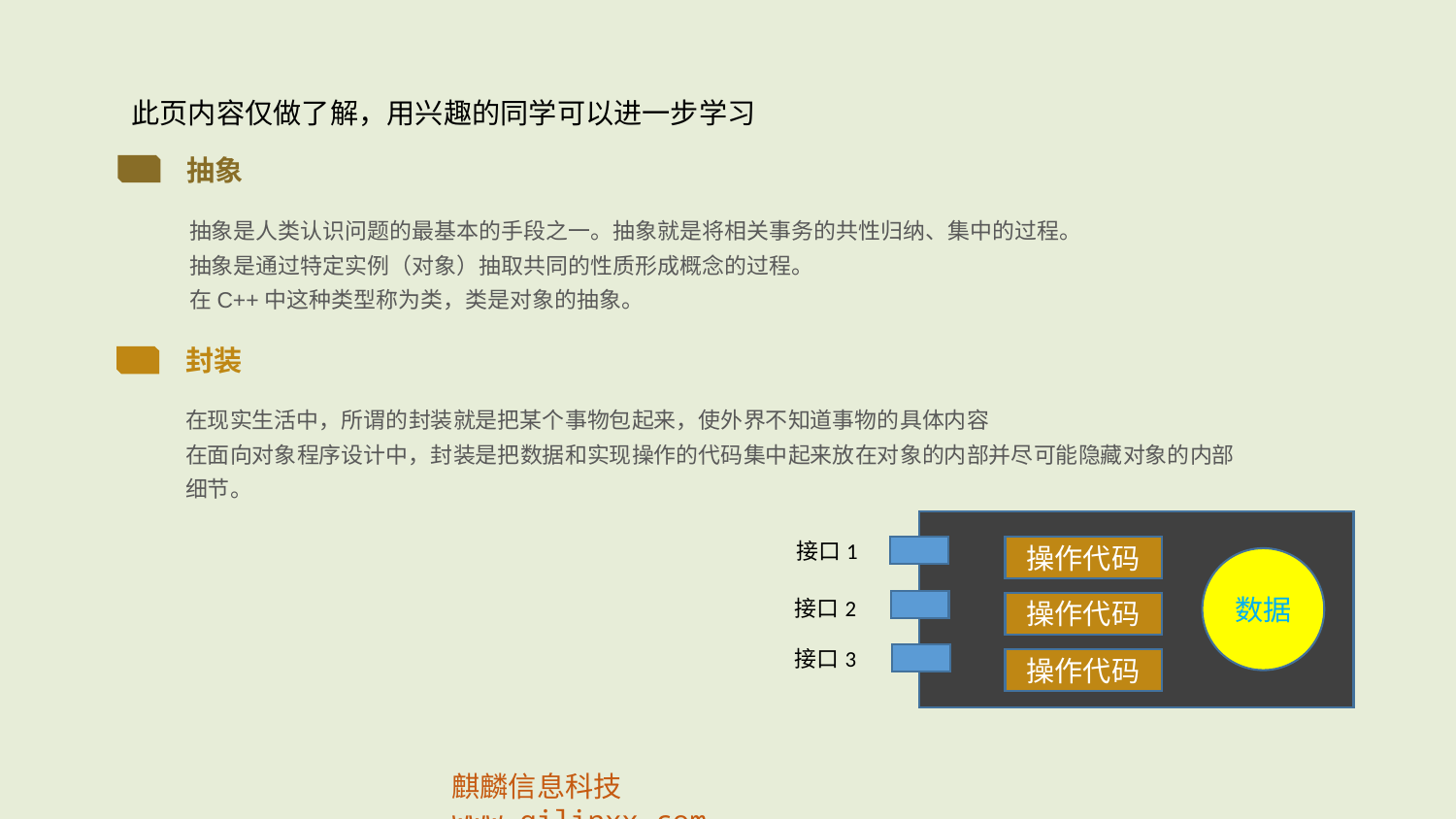

此页内容仅做了解，用兴趣的同学可以进一步学习

### Chart

| Category |
|---|
抽象

抽象是人类认识问题的最基本的手段之一。抽象就是将相关事务的共性归纳、集中的过程。
抽象是通过特定实例（对象）抽取共同的性质形成概念的过程。
在C++中这种类型称为类，类是对象的抽象。
封装

在现实生活中，所谓的封装就是把某个事物包起来，使外界不知道事物的具体内容
在面向对象程序设计中，封装是把数据和实现操作的代码集中起来放在对象的内部并尽可能隐藏对象的内部细节。

接口1

操作代码
数据
接口2

操作代码
接口3

操作代码
麒麟信息科技 www.qilinxx.com